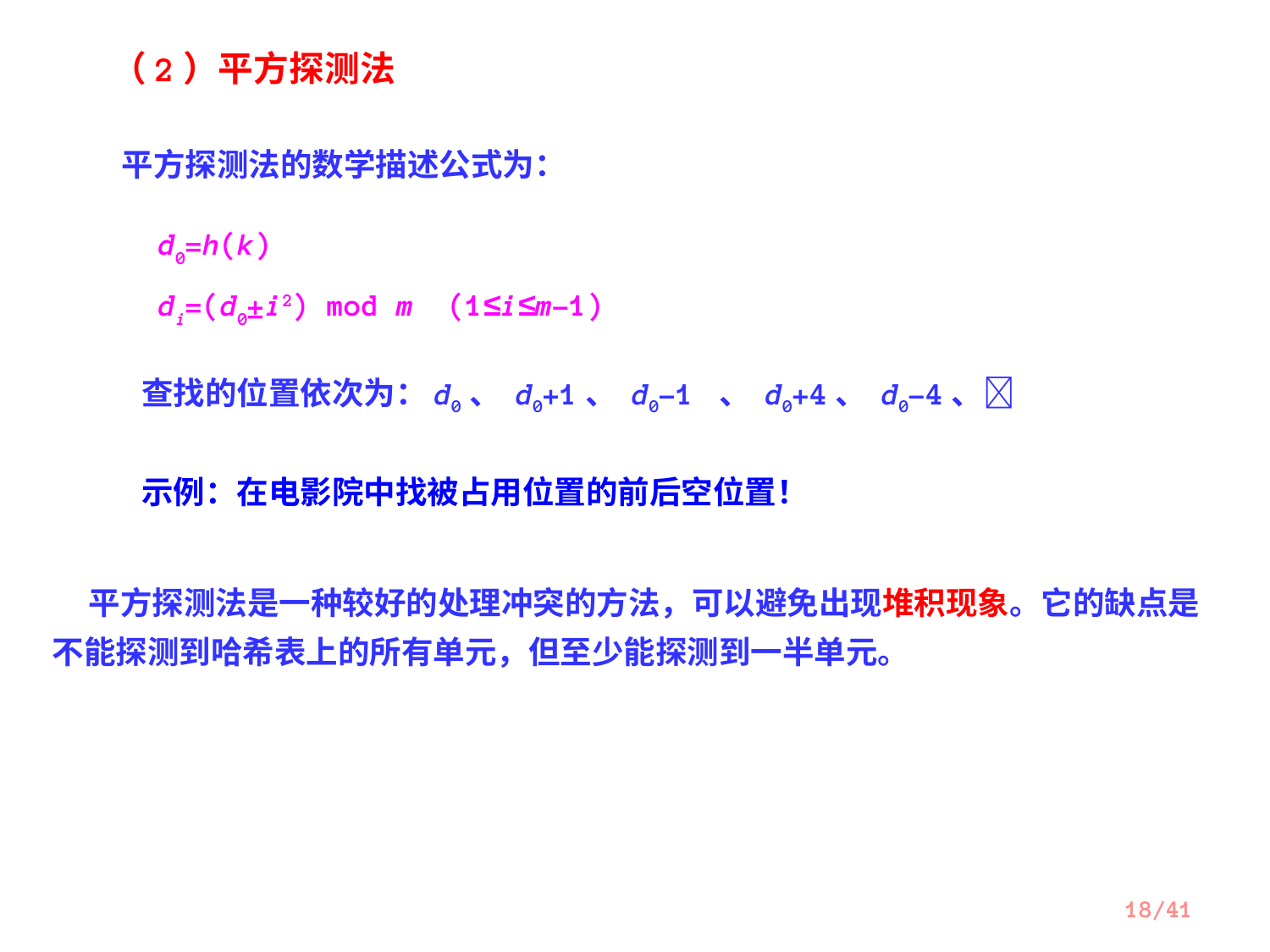

（2）平方探测法
平方探测法的数学描述公式为：
d0=h(k)
di=(d0±i2) mod m  (1≤i≤m-1)
查找的位置依次为：d0、 d0+1、 d0-1 、 d0+4、 d0-4、…
示例：在电影院中找被占用位置的前后空位置！
    平方探测法是一种较好的处理冲突的方法，可以避免出现堆积现象。它的缺点是不能探测到哈希表上的所有单元，但至少能探测到一半单元。
18/41